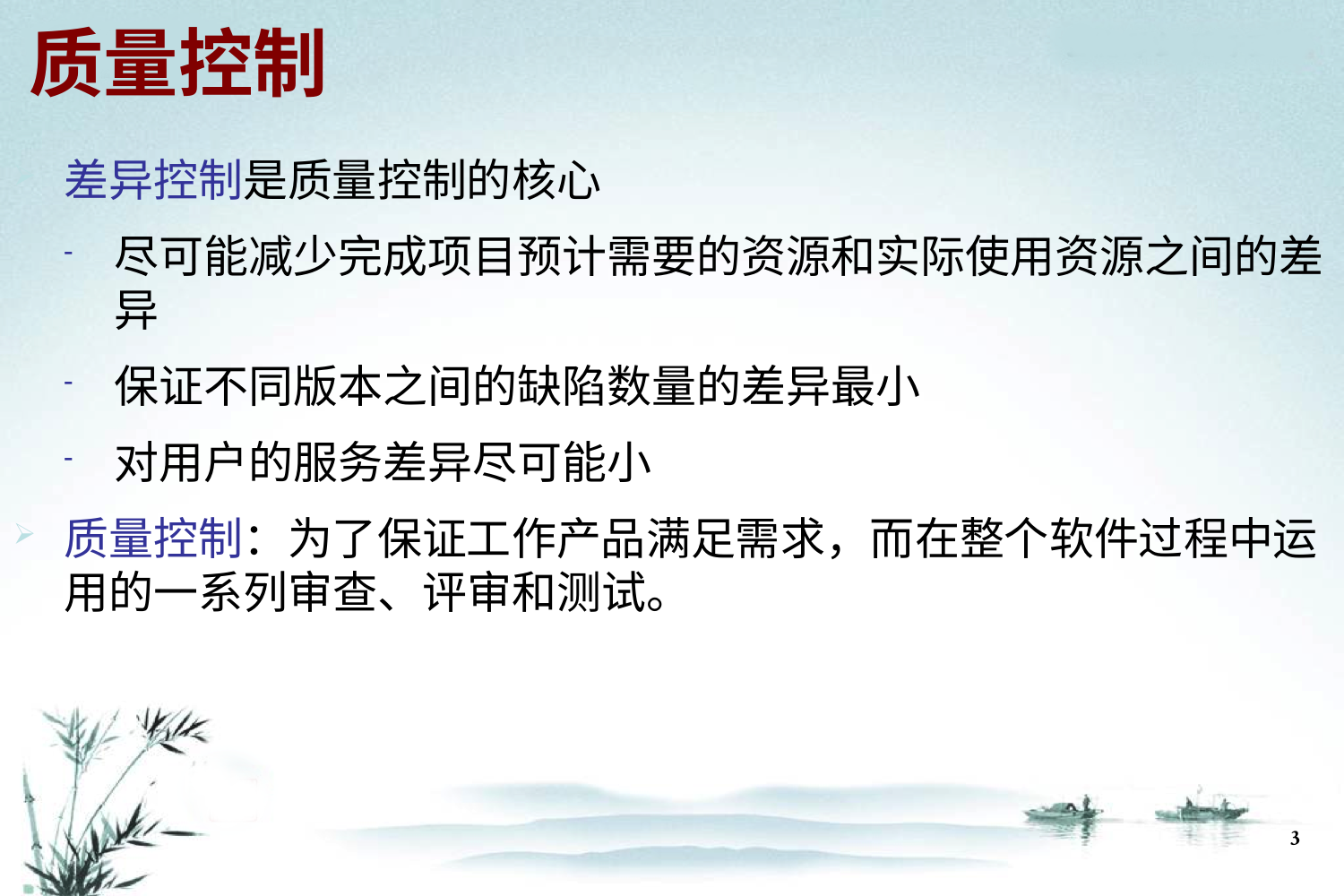

# 质量控制
差异控制是质量控制的核心
尽可能减少完成项目预计需要的资源和实际使用资源之间的差异
保证不同版本之间的缺陷数量的差异最小
对用户的服务差异尽可能小
质量控制：为了保证工作产品满足需求，而在整个软件过程中运用的一系列审查、评审和测试。
3